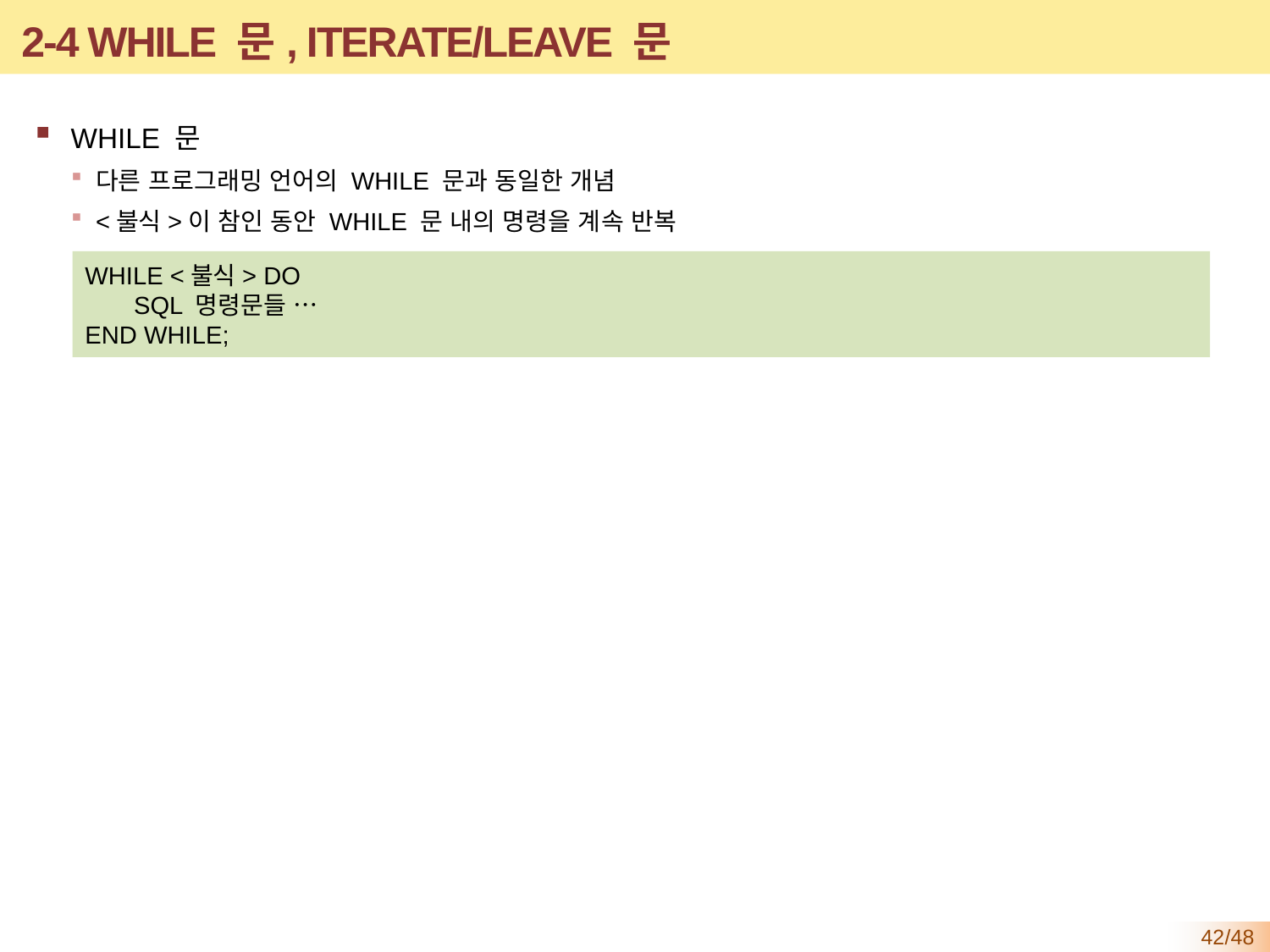

# 2-4 WHILE 문, ITERATE/LEAVE 문
WHILE 문
다른 프로그래밍 언어의 WHILE 문과 동일한 개념
<불식>이 참인 동안 WHILE 문 내의 명령을 계속 반복

WHILE <불식> DO
       SQL 명령문들 …
END WHILE;